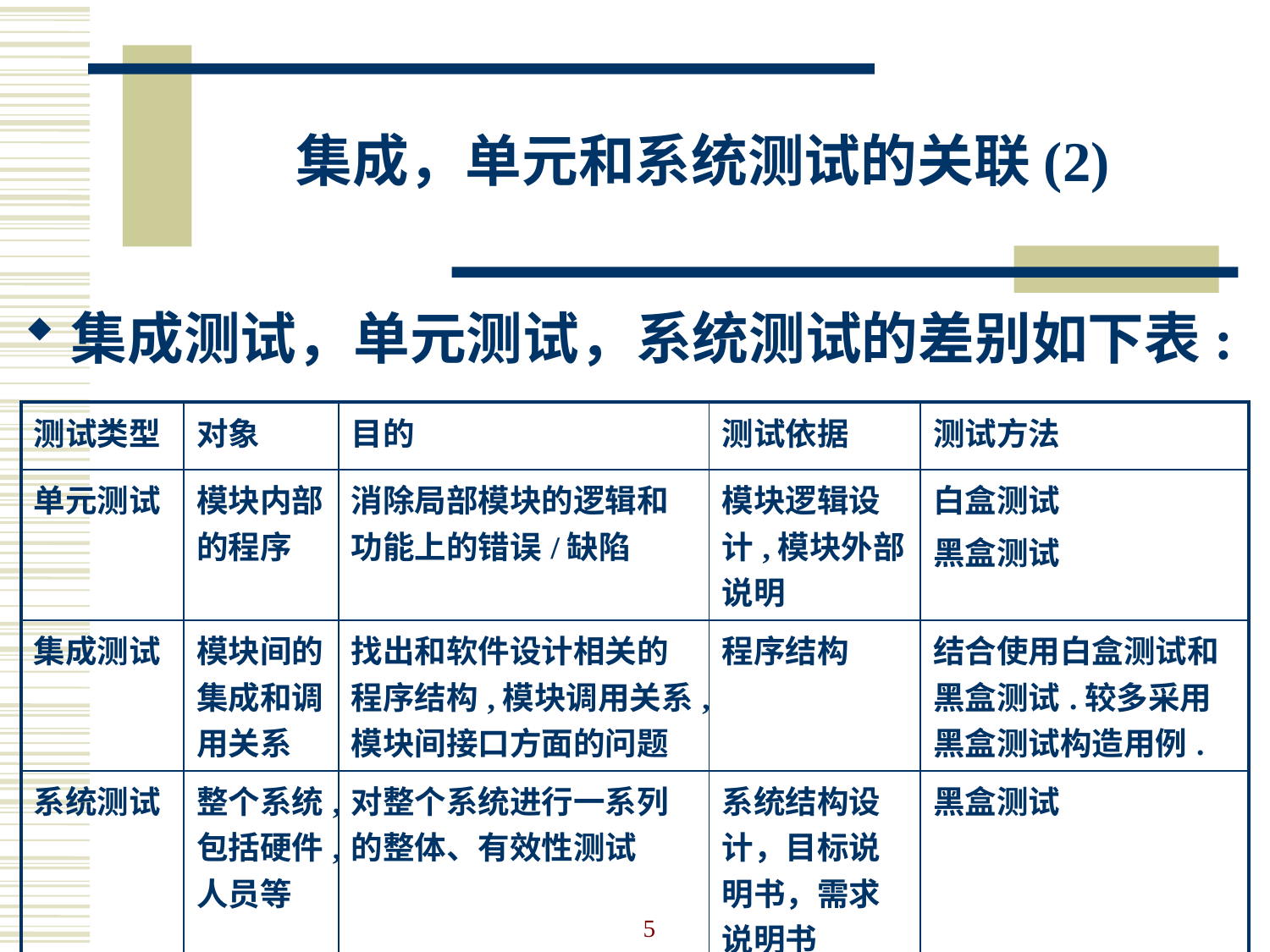

# 集成，单元和系统测试的关联(2)
集成测试，单元测试，系统测试的差别如下表:
| 测试类型 | 对象 | 目的 | 测试依据 | 测试方法 |
| --- | --- | --- | --- | --- |
| 单元测试 | 模块内部的程序 | 消除局部模块的逻辑和功能上的错误/缺陷 | 模块逻辑设计,模块外部说明 | 白盒测试 黑盒测试 |
| 集成测试 | 模块间的集成和调用关系 | 找出和软件设计相关的程序结构,模块调用关系,模块间接口方面的问题 | 程序结构 | 结合使用白盒测试和黑盒测试.较多采用黑盒测试构造用例. |
| 系统测试 | 整个系统,包括硬件,人员等 | 对整个系统进行一系列的整体、有效性测试 | 系统结构设计，目标说明书，需求说明书 | 黑盒测试 |
5